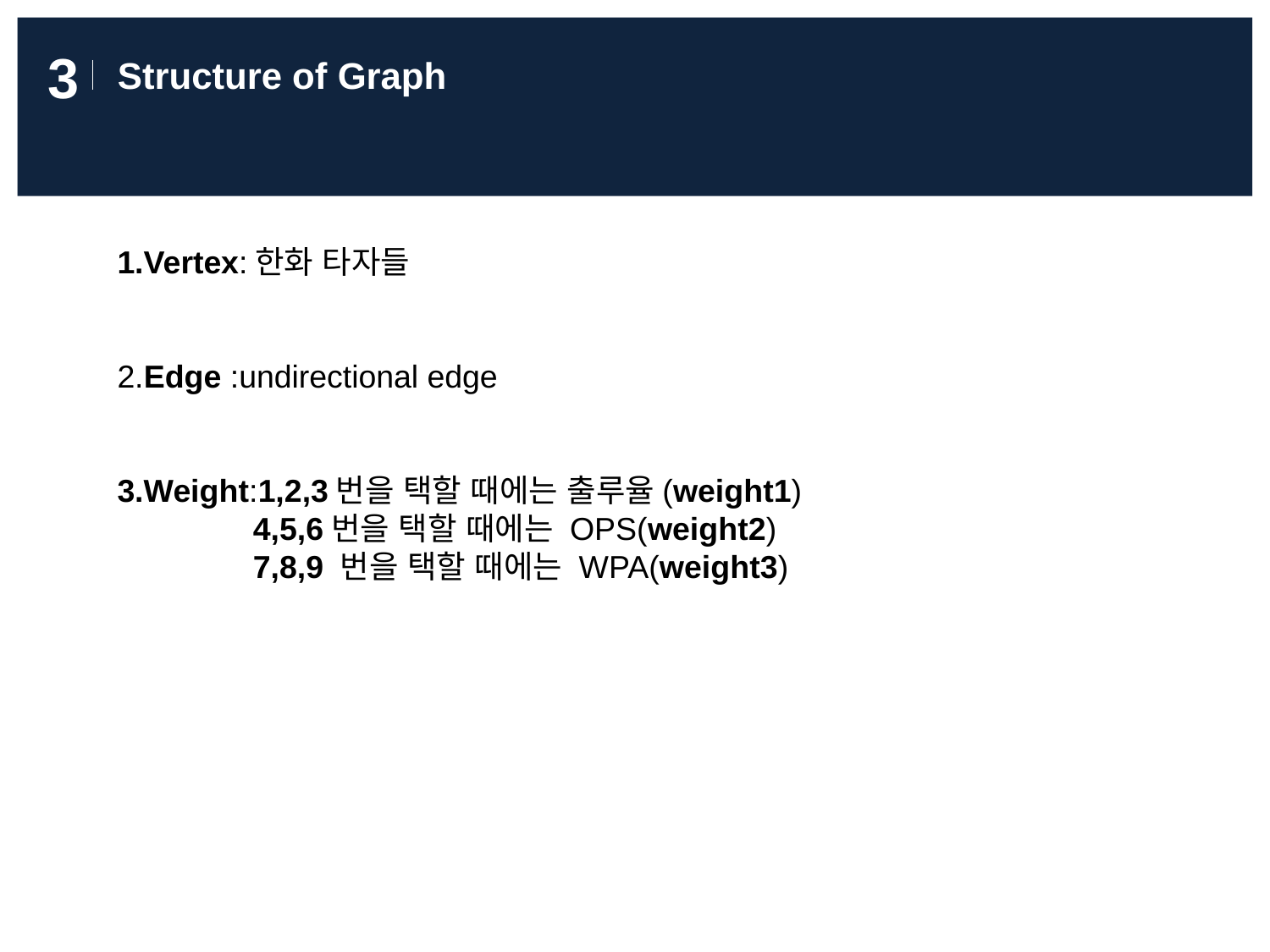

# 3

Structure of Graph
1.Vertex:한화 타자들

2.Edge :undirectional edge

3.Weight:1,2,3번을 택할 때에는 출루율(weight1)
         	 4,5,6번을 택할 때에는 OPS(weight2)
	 7,8,9 번을 택할 때에는 WPA(weight3)